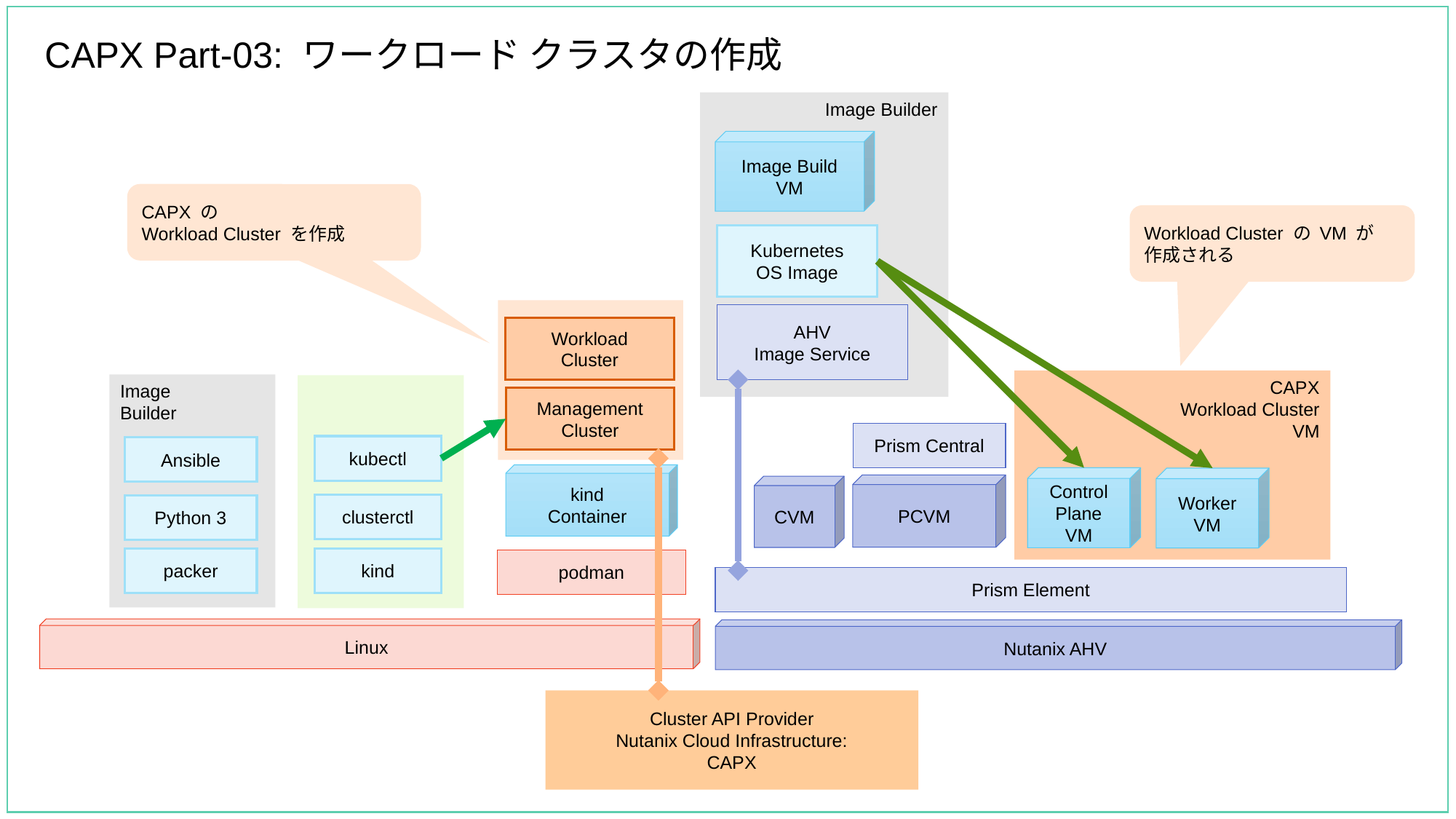

# CAPX Part-03: ワークロード クラスタの作成
Image Builder
Image Build
VM
CAPX の
Workload Cluster を作成
Workload Cluster の VM が
作成される
Kubernetes
OS Image

AHV
Image Service
Workload
Cluster
CAPX
Workload Cluster
VM
Image
Builder

Management
Cluster
Prism Central
kubectl
Ansible
kind
Container
Control
Plane
VM
Worker
VM
PCVM
CVM
clusterctl
Python 3
packer
kind
podman
Prism Element
Linux
Nutanix AHV
Cluster API Provider
Nutanix Cloud Infrastructure:
CAPX